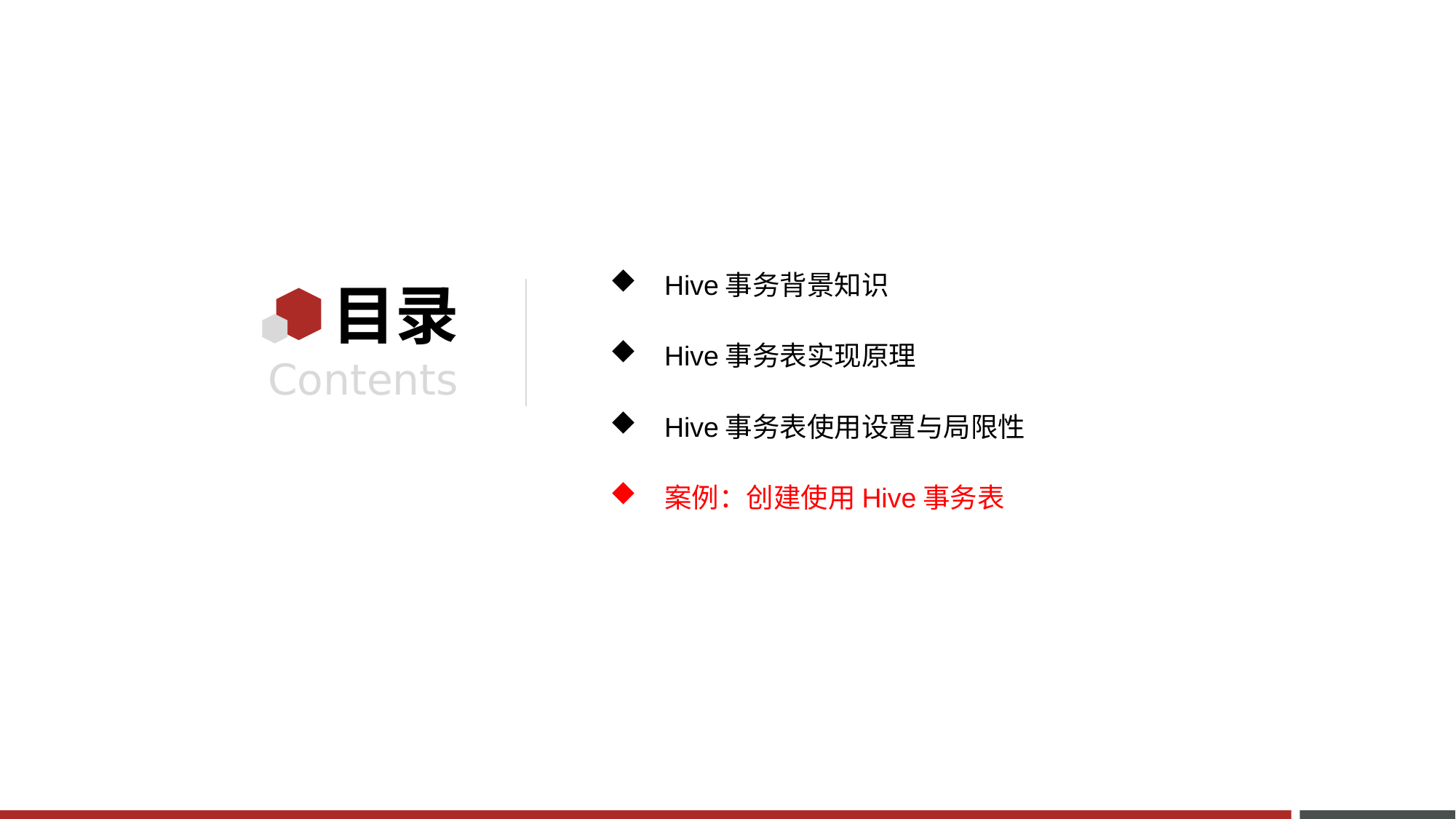

Hive事务背景知识
Hive事务表实现原理
Hive事务表使用设置与局限性
案例：创建使用Hive事务表